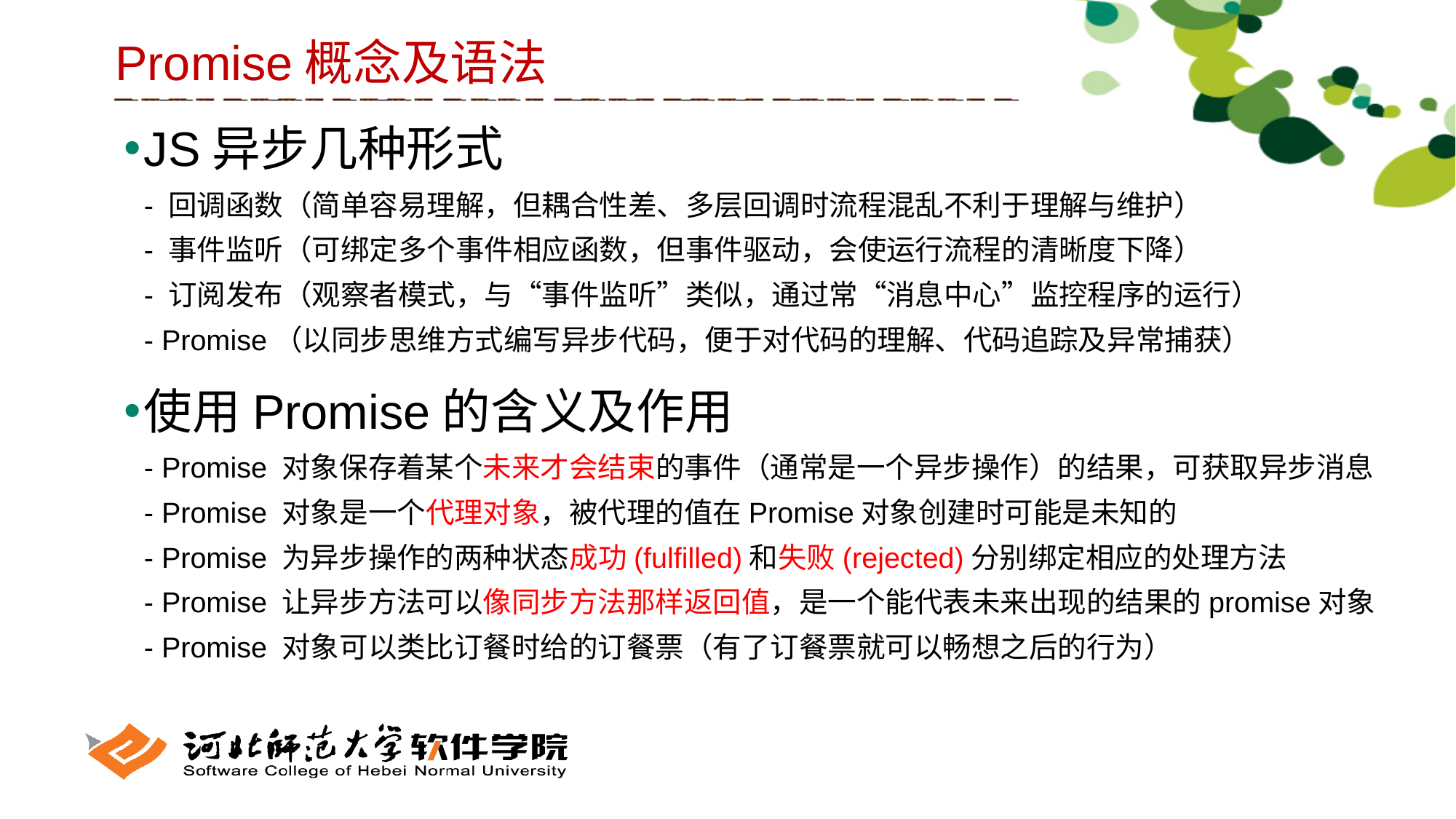

Promise概念及语法
JS异步几种形式
- 回调函数（简单容易理解，但耦合性差、多层回调时流程混乱不利于理解与维护）
- 事件监听（可绑定多个事件相应函数，但事件驱动，会使运行流程的清晰度下降）
- 订阅发布（观察者模式，与“事件监听”类似，通过常“消息中心”监控程序的运行）
- Promise（以同步思维方式编写异步代码，便于对代码的理解、代码追踪及异常捕获）
使用Promise的含义及作用
- Promise 对象保存着某个未来才会结束的事件（通常是一个异步操作）的结果，可获取异步消息
- Promise 对象是一个代理对象，被代理的值在Promise对象创建时可能是未知的
- Promise 为异步操作的两种状态成功(fulfilled)和失败(rejected)分别绑定相应的处理方法
- Promise 让异步方法可以像同步方法那样返回值，是一个能代表未来出现的结果的promise对象
- Promise 对象可以类比订餐时给的订餐票（有了订餐票就可以畅想之后的行为）